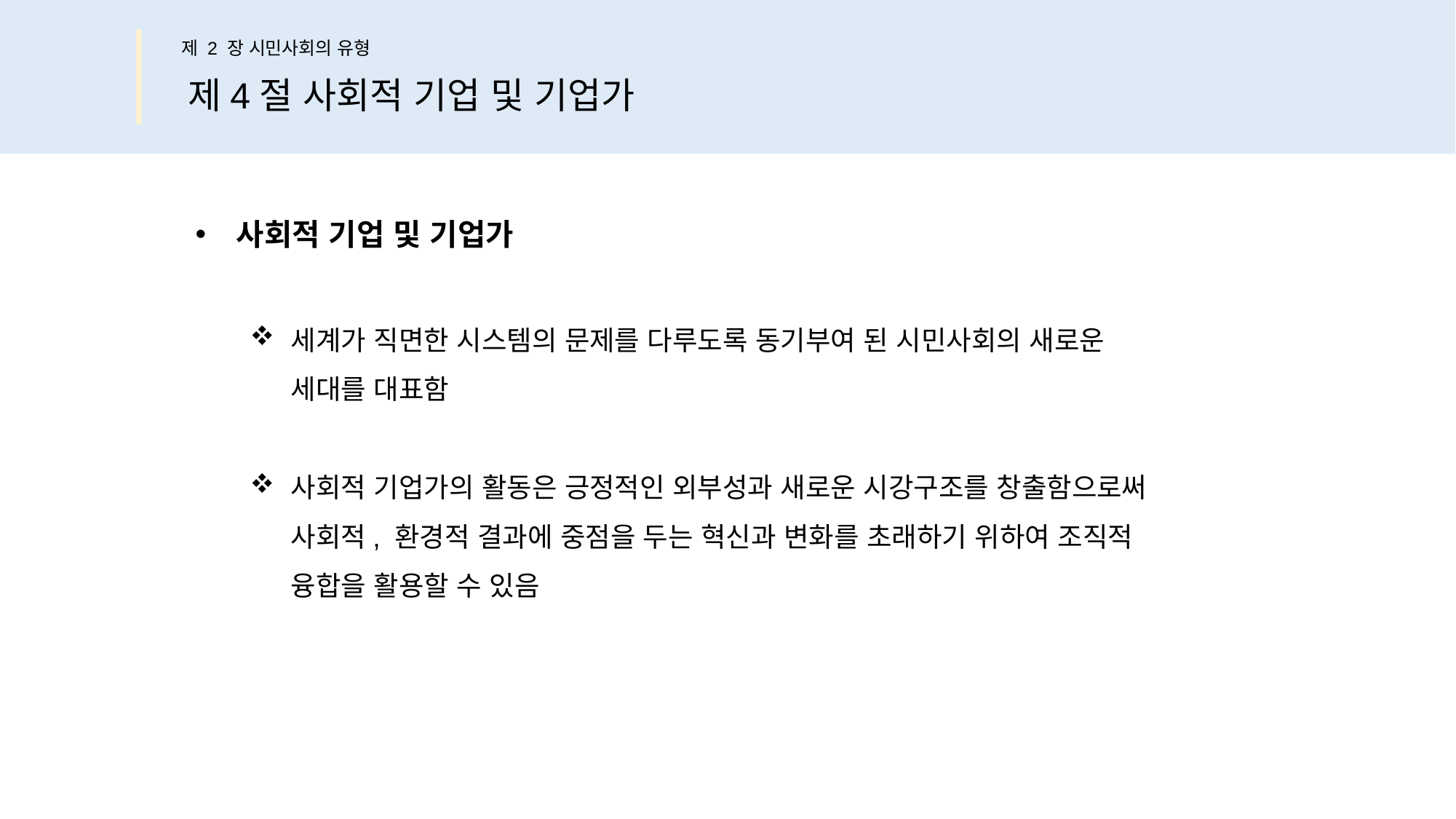

제 2 장 시민사회의 유형
제4절 사회적 기업 및 기업가
사회적 기업 및 기업가

세계가 직면한 시스템의 문제를 다루도록 동기부여 된 시민사회의 새로운
세대를 대표함

사회적 기업가의 활동은 긍정적인 외부성과 새로운 시강구조를 창출함으로써
사회적, 환경적 결과에 중점을 두는 혁신과 변화를 초래하기 위하여 조직적
융합을 활용할 수 있음